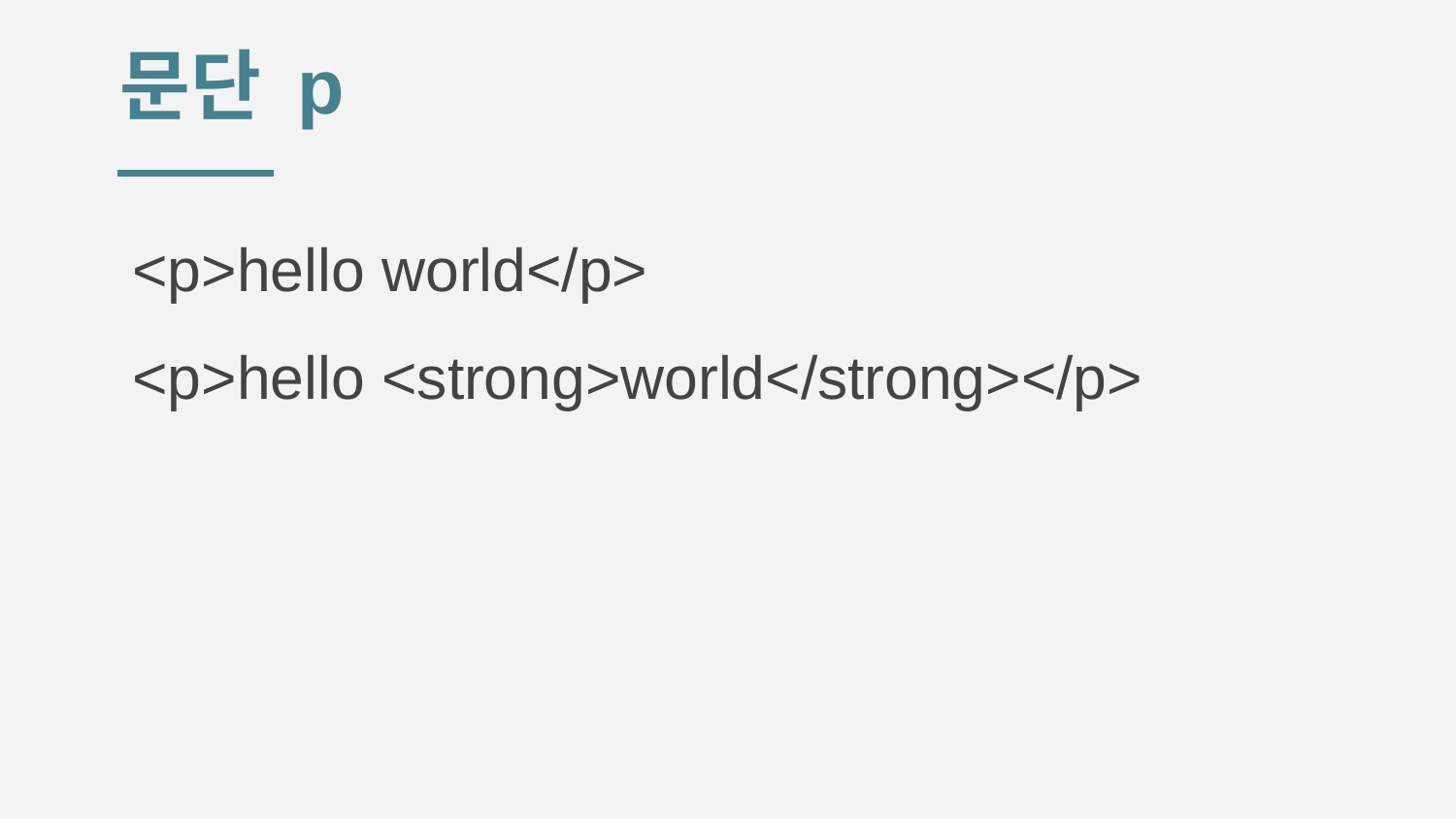

# 문단 p
<p>hello world</p>
<p>hello <strong>world</strong></p>